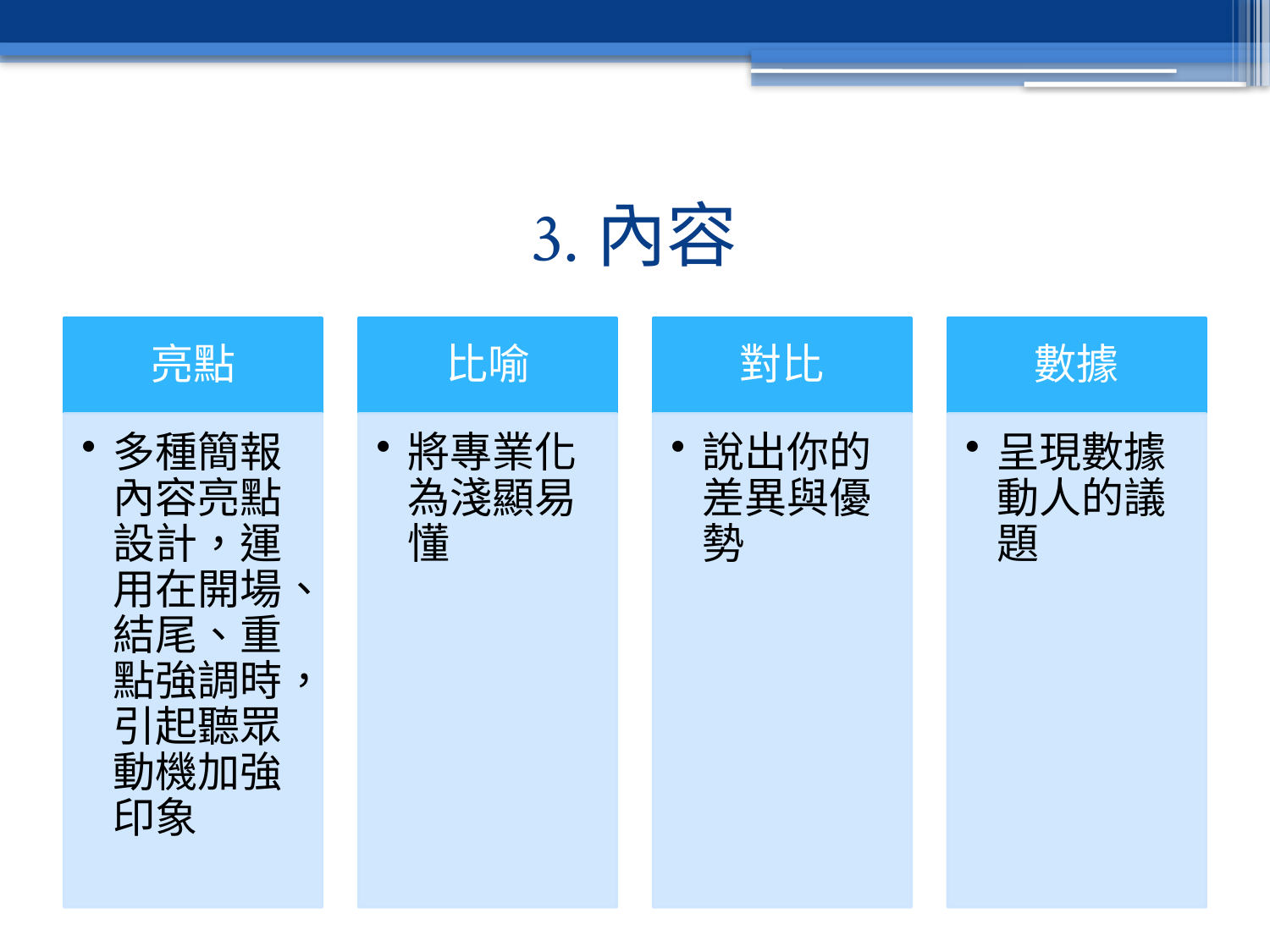

# 3.內容
亮點
多種簡報內容亮點設計，運用在開場、結尾、重點強調時，引起聽眾動機加強印象
比喻
將專業化為淺顯易懂
對比
說出你的差異與優勢
數據
呈現數據動人的議題